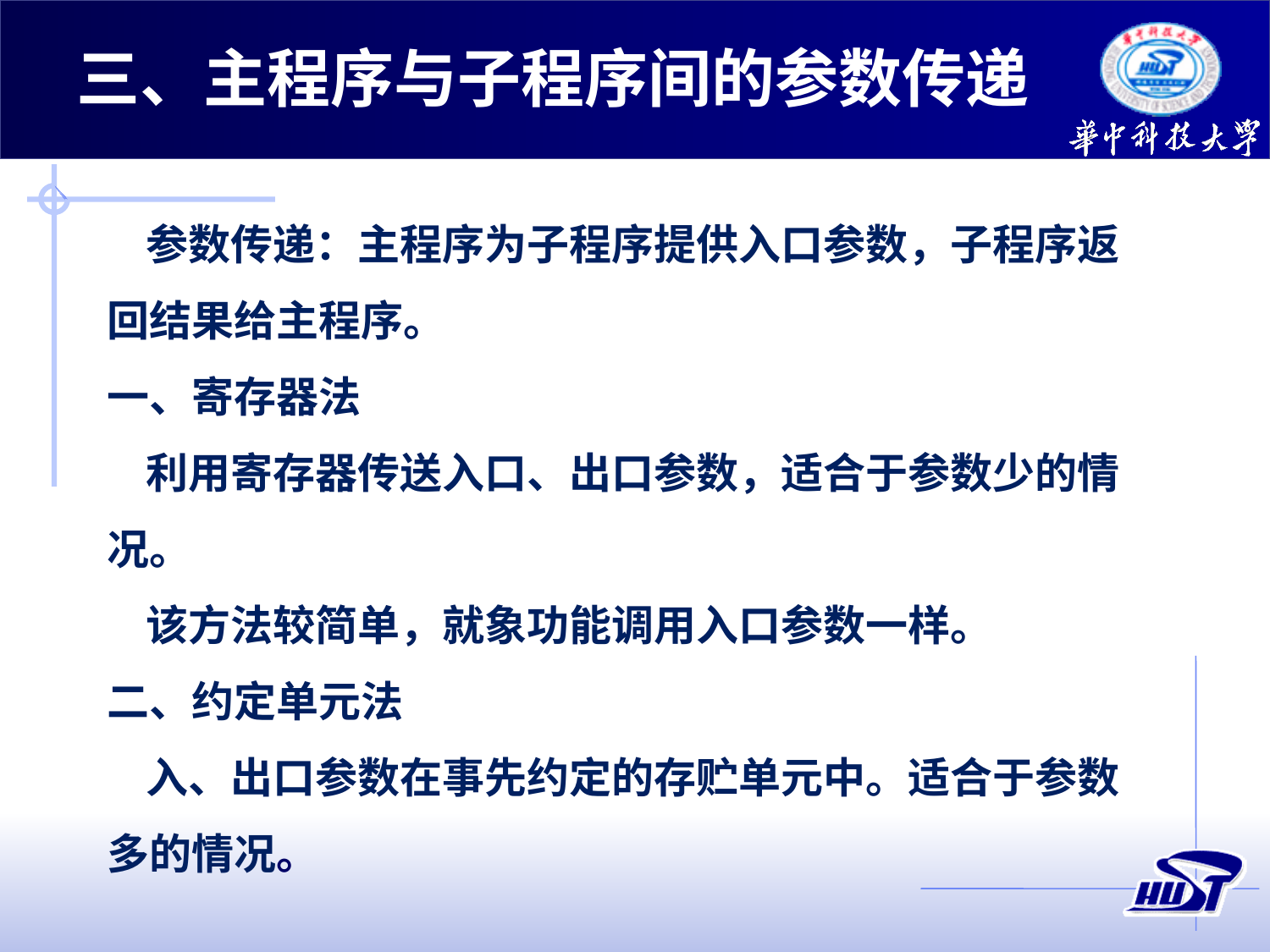

三、主程序与子程序间的参数传递
   参数传递：主程序为子程序提供入口参数，子程序返回结果给主程序。
一、寄存器法
   利用寄存器传送入口、出口参数，适合于参数少的情况。
   该方法较简单，就象功能调用入口参数一样。
二、约定单元法
   入、出口参数在事先约定的存贮单元中。适合于参数多的情况。